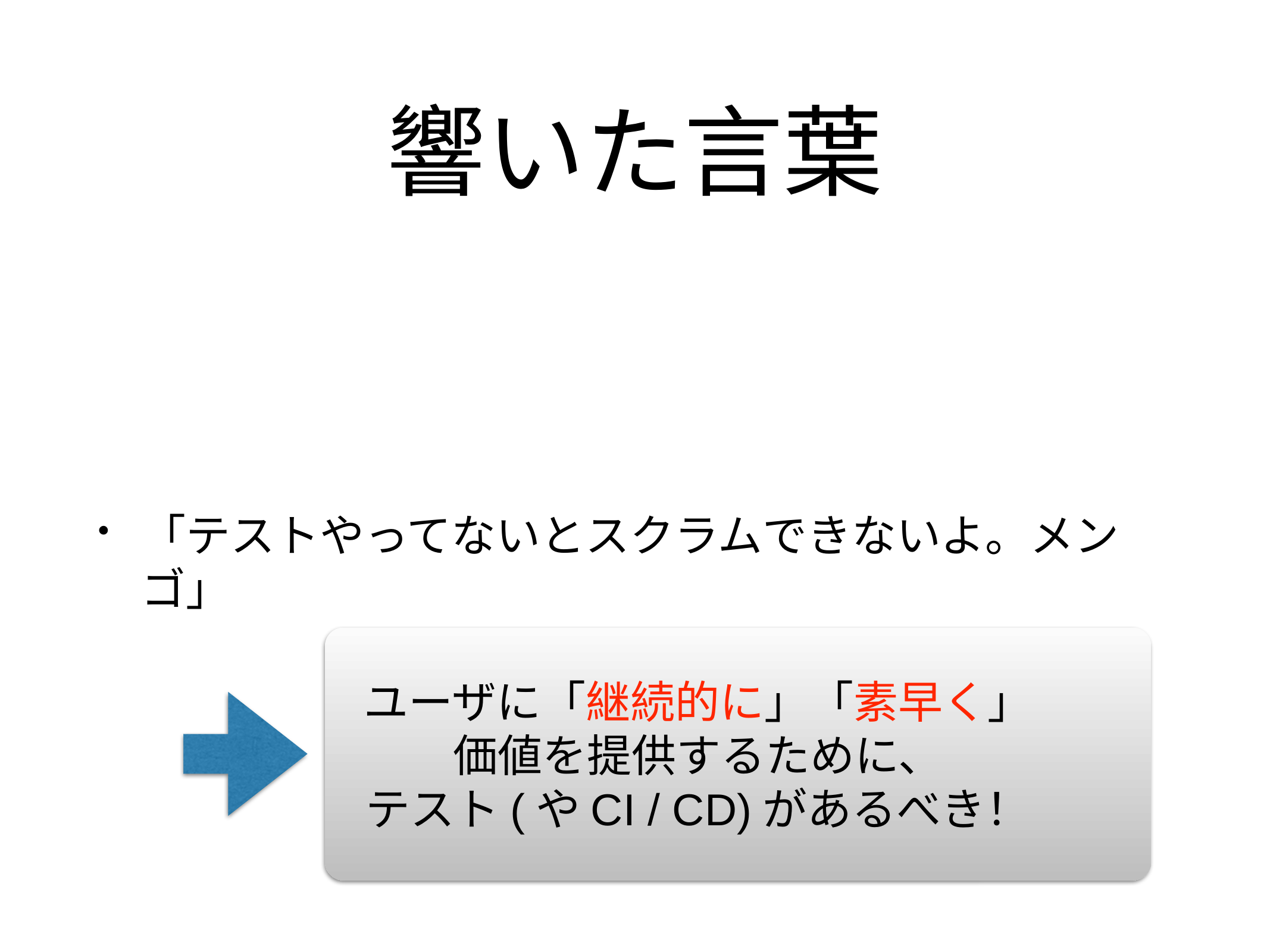

# 響いた言葉
「テストやってないとスクラムできないよ。メンゴ」

ユーザに「継続的に」「素早く」
価値を提供するために、
テスト(やCI / CD)があるべき！